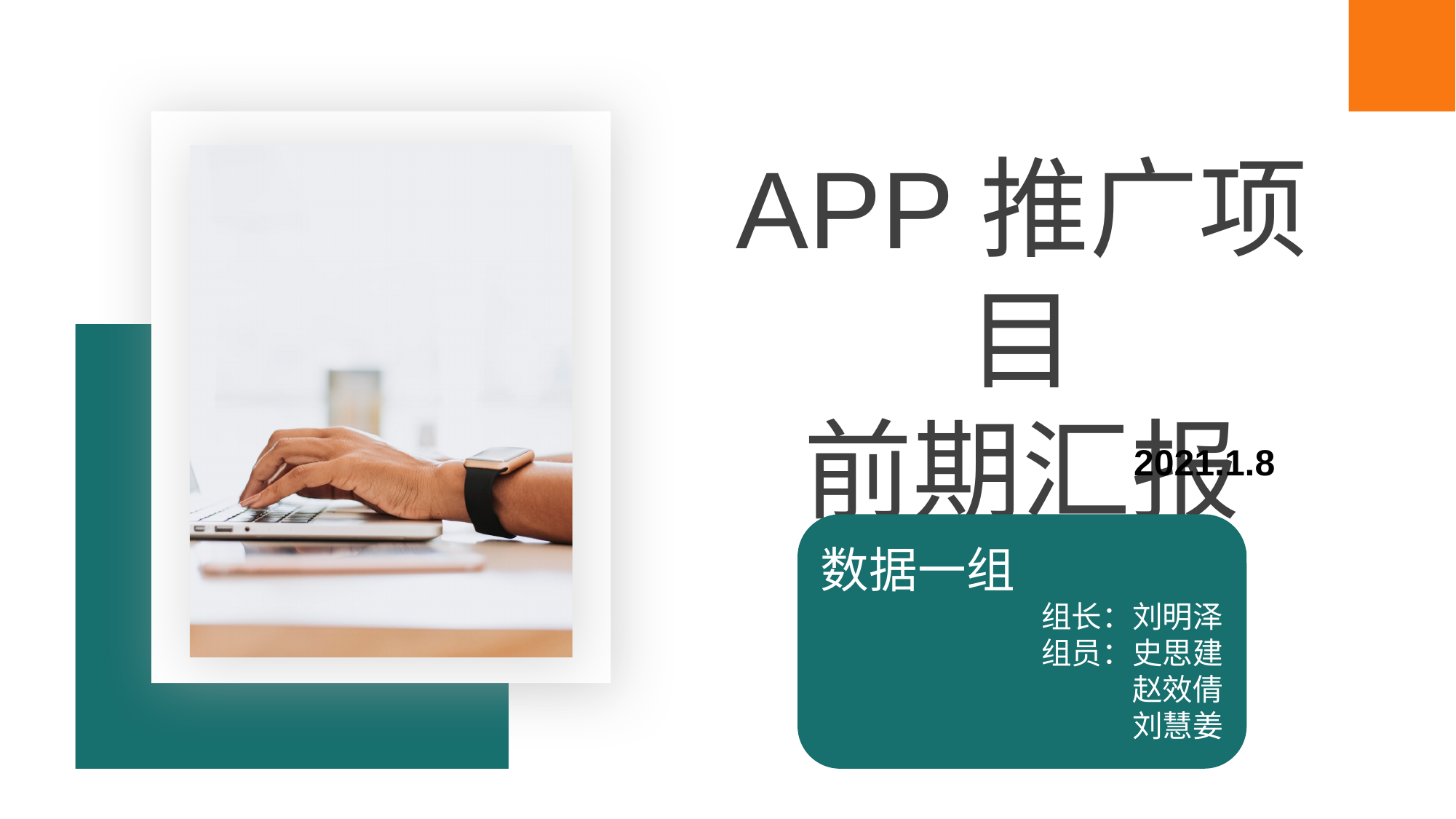

APP推广项目
前期汇报

2021.1.8
数据一组
组长：刘明泽
组员：史思建
赵效倩
刘慧姜